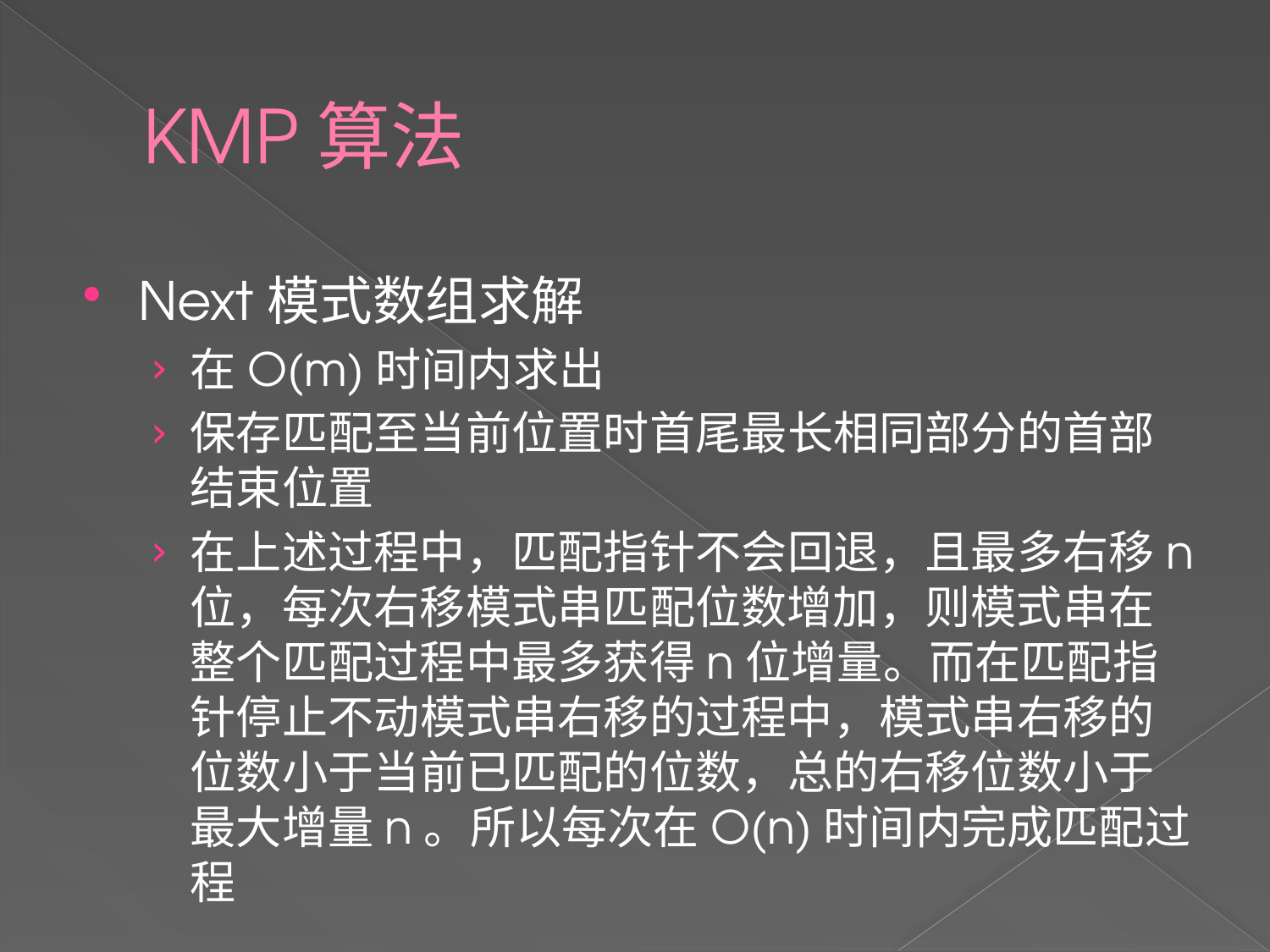

# KMP算法
Next模式数组求解
在O(m)时间内求出
保存匹配至当前位置时首尾最长相同部分的首部结束位置
在上述过程中，匹配指针不会回退，且最多右移n位，每次右移模式串匹配位数增加，则模式串在整个匹配过程中最多获得n位增量。而在匹配指针停止不动模式串右移的过程中，模式串右移的位数小于当前已匹配的位数，总的右移位数小于最大增量n。所以每次在O(n)时间内完成匹配过程